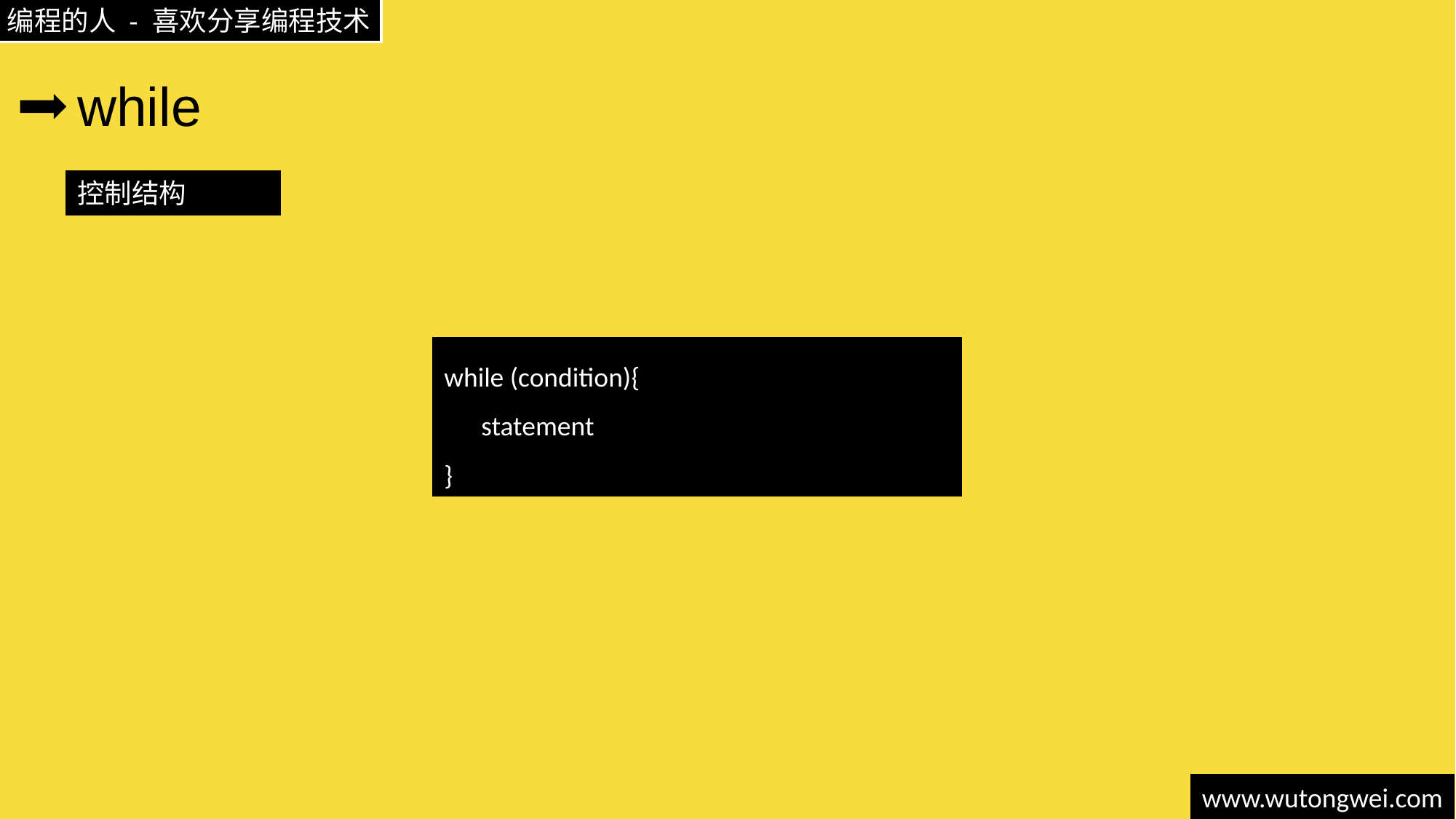

# while
控制结构
while (condition){
      statement
}